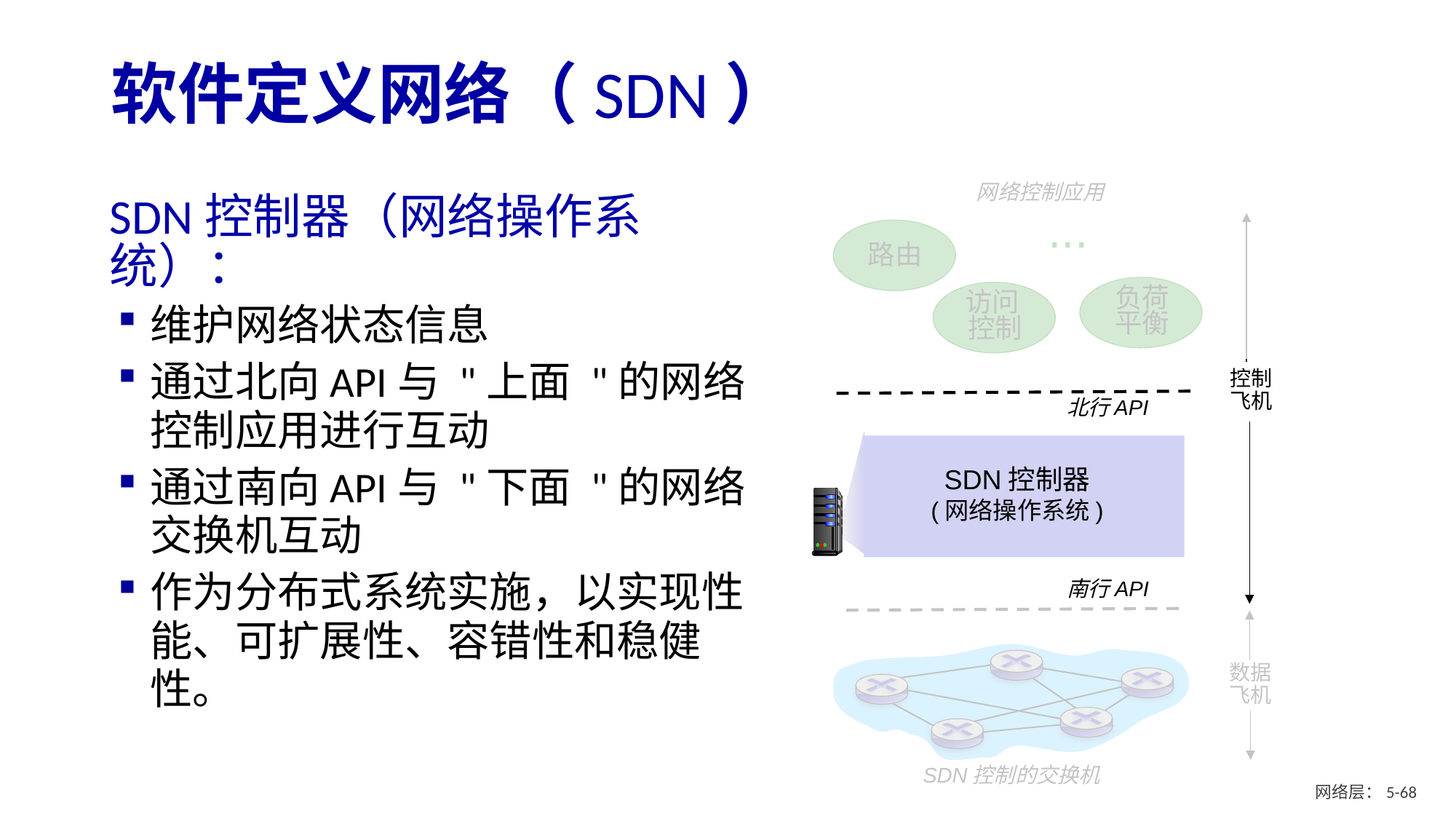

# 软件定义网络（SDN）

网络控制应用
...

路由

负荷
平衡

访问
控制
控制
飞机
北行API

SDN控制器
(网络操作系统)

南行API

数据
飞机
SDN控制的交换机
SDN控制器（网络操作系统）：
维护网络状态信息
通过北向API与 "上面 "的网络控制应用进行互动
通过南向API与 "下面 "的网络交换机互动
作为分布式系统实施，以实现性能、可扩展性、容错性和稳健性。

网络层：5-68